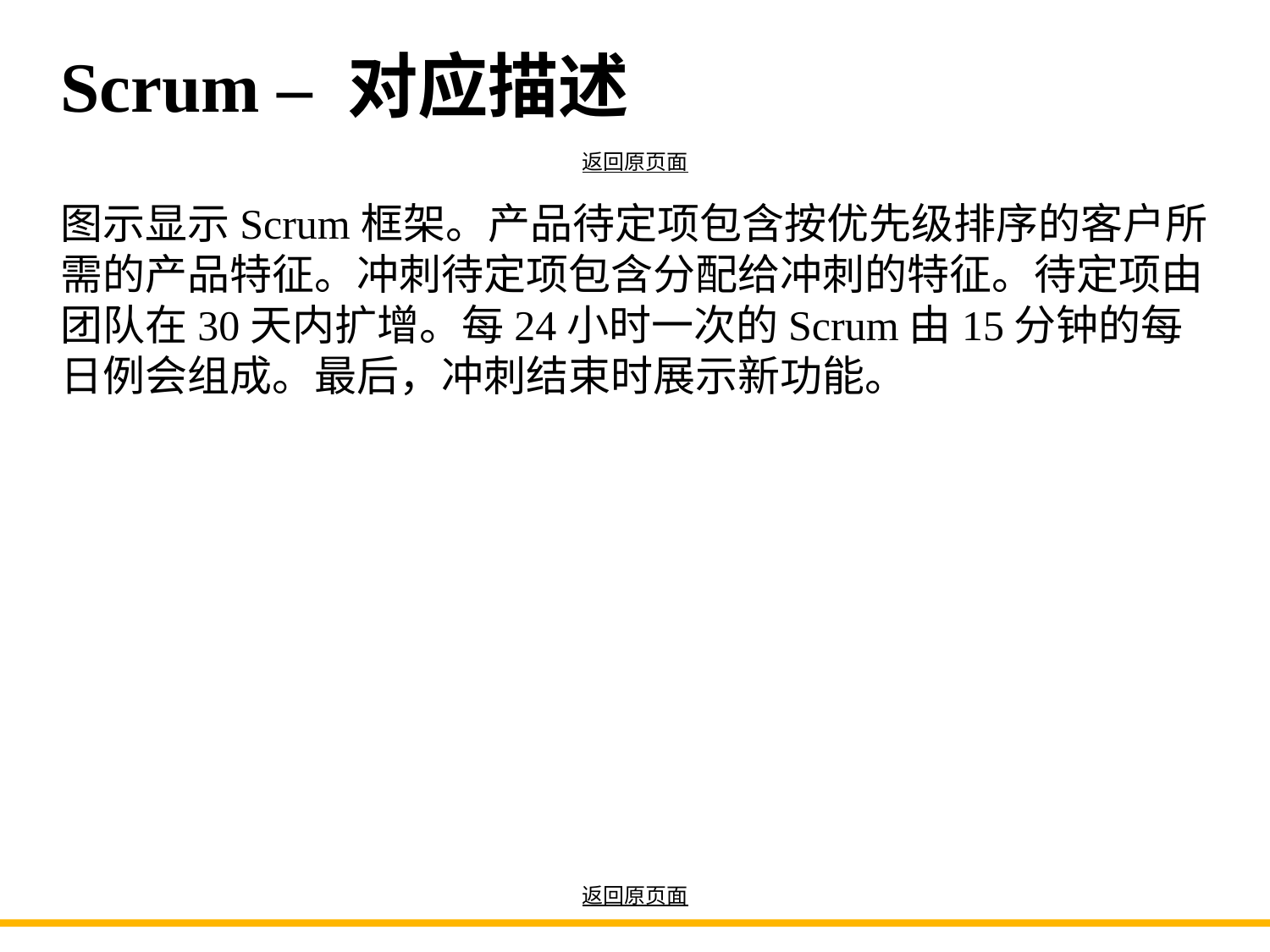

# Scrum – 对应描述
返回原页面
图示显示Scrum框架。产品待定项包含按优先级排序的客户所需的产品特征。冲刺待定项包含分配给冲刺的特征。待定项由团队在30天内扩增。每24小时一次的Scrum由15分钟的每日例会组成。最后，冲刺结束时展示新功能。

返回原页面
17